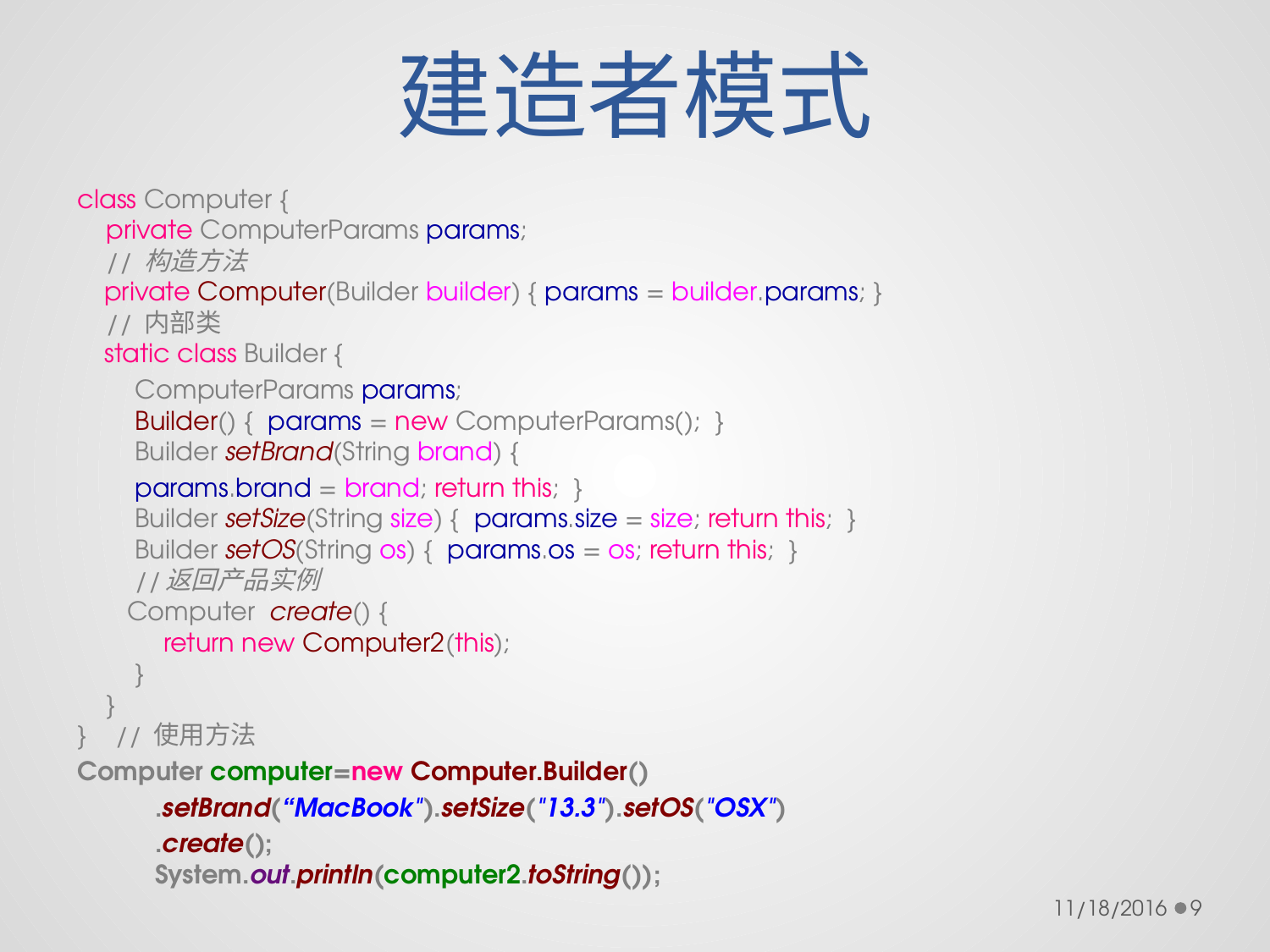

# 建造者模式
class Computer {
    private ComputerParams params;
    // 构造方法
    private Computer(Builder builder) { params = builder.params; }
    // 内部类
    static class Builder {
        ComputerParams params;
        Builder() {  params = new ComputerParams();  }
        Builder setBrand(String brand) {
        params.brand = brand; return this;  }
        Builder setSize(String size) {  params.size = size; return this;  }
        Builder setOS(String os) {  params.os = os; return this;  }
        //返回产品实例
        Computer  create() {
            return new Computer2(this);
        }
    }
}    // 使用方法
Computer computer=new Computer.Builder()
		.setBrand(“MacBook").setSize("13.3").setOS("OSX")
		.create();
		System.out.println(computer2.toString());
11/18/2016
9